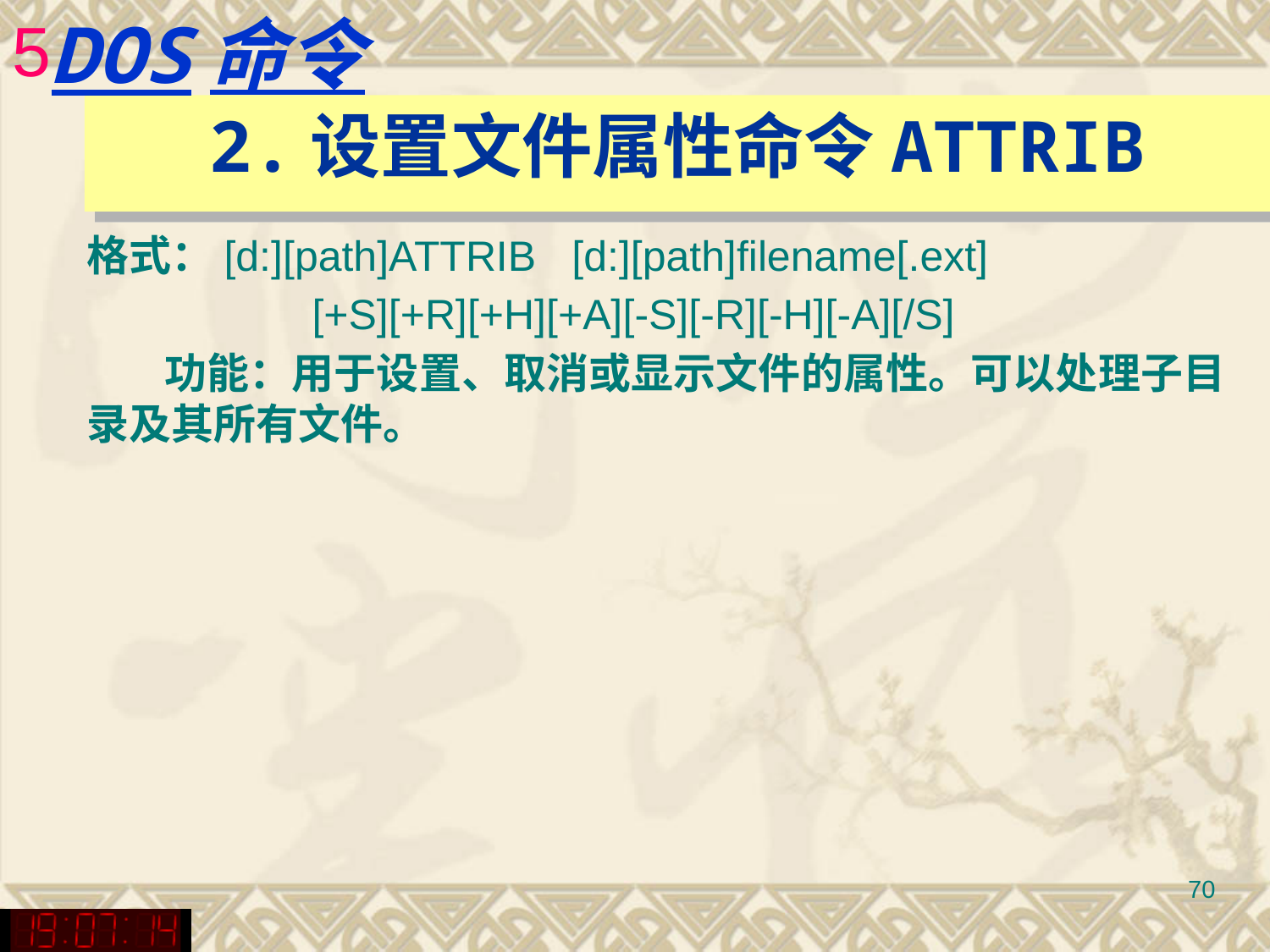

DOS命令
# 2.设置文件属性命令ATTRIB
格式：[d:][path]ATTRIB   [d:][path]filename[.ext]
                   [+S][+R][+H][+A][-S][-R][-H][-A][/S]
       功能：用于设置、取消或显示文件的属性。可以处理子目录及其所有文件。
70